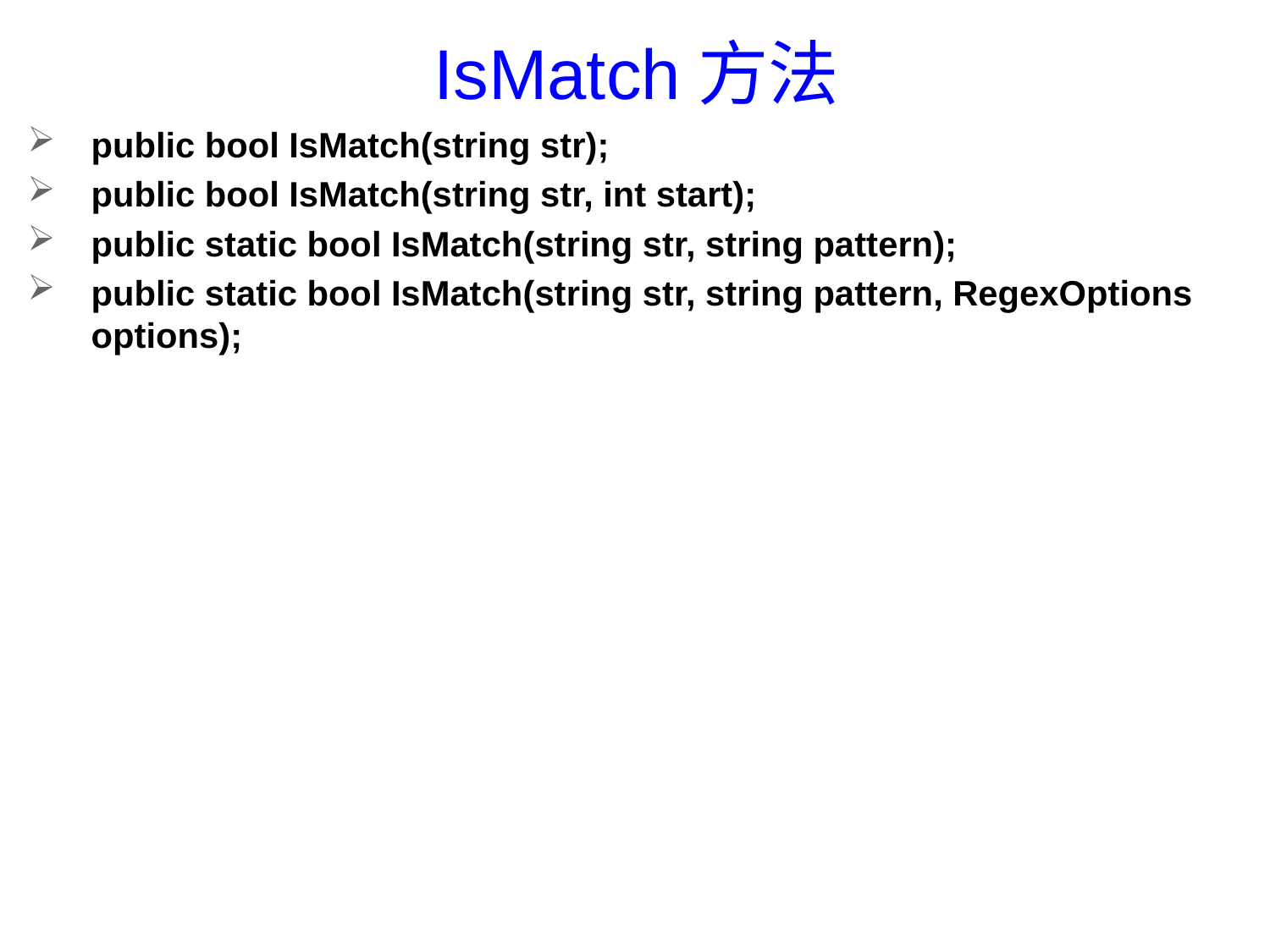

# IsMatch方法
public bool IsMatch(string str);
public bool IsMatch(string str, int start);
public static bool IsMatch(string str, string pattern);
public static bool IsMatch(string str, string pattern, RegexOptions options);